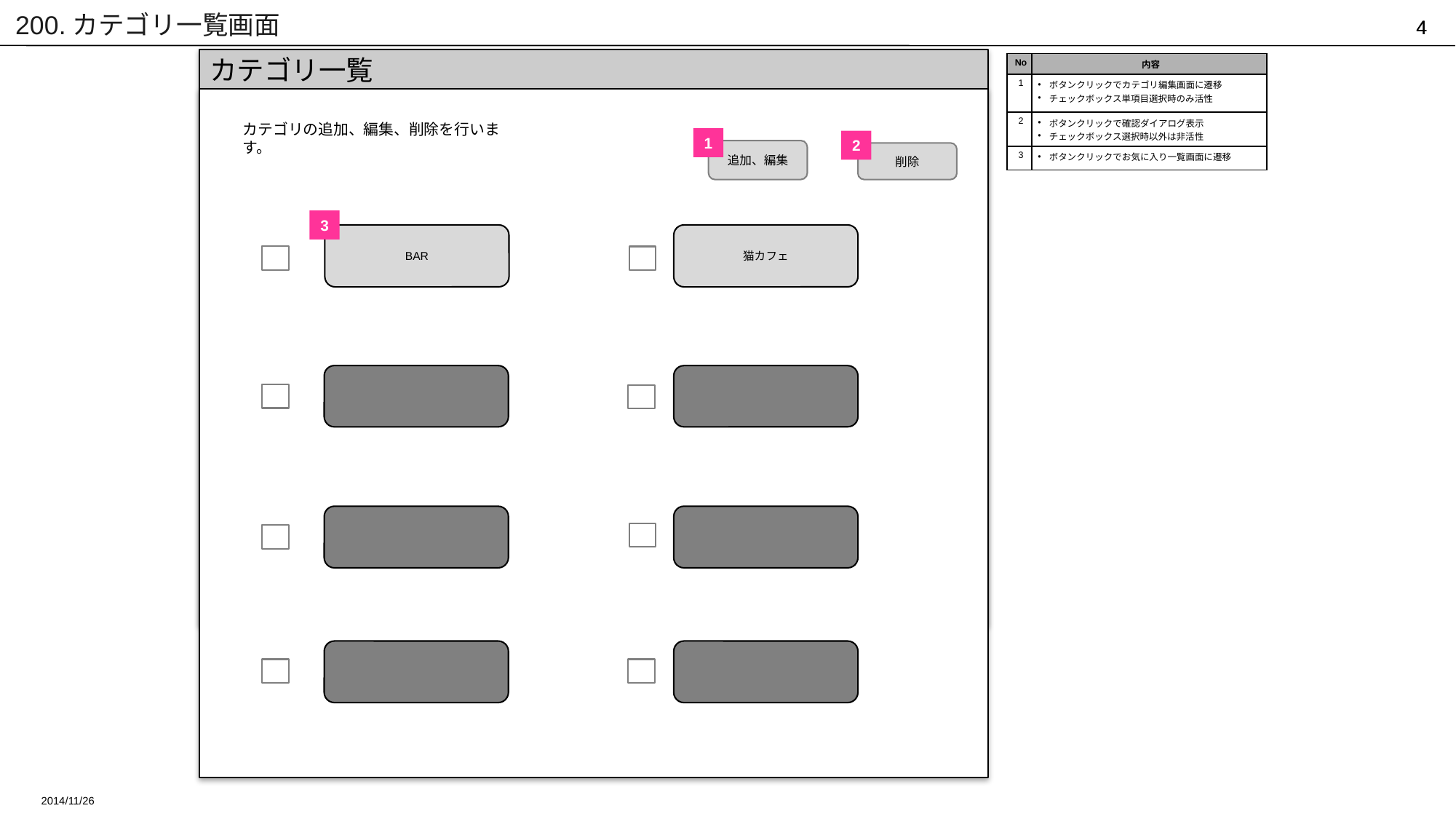

# 200.カテゴリ一覧画面
カテゴリ一覧

| No | 内容 |
| --- | --- |
| 1 | ボタンクリックでカテゴリ編集画面に遷移 チェックボックス単項目選択時のみ活性 |
| 2 | ボタンクリックで確認ダイアログ表示 チェックボックス選択時以外は非活性 |
| 3 | ボタンクリックでお気に入り一覧画面に遷移 |

カテゴリの追加、編集、削除を行います。
1
2
追加、編集
削除
3
猫カフェ
BAR

2014/11/26